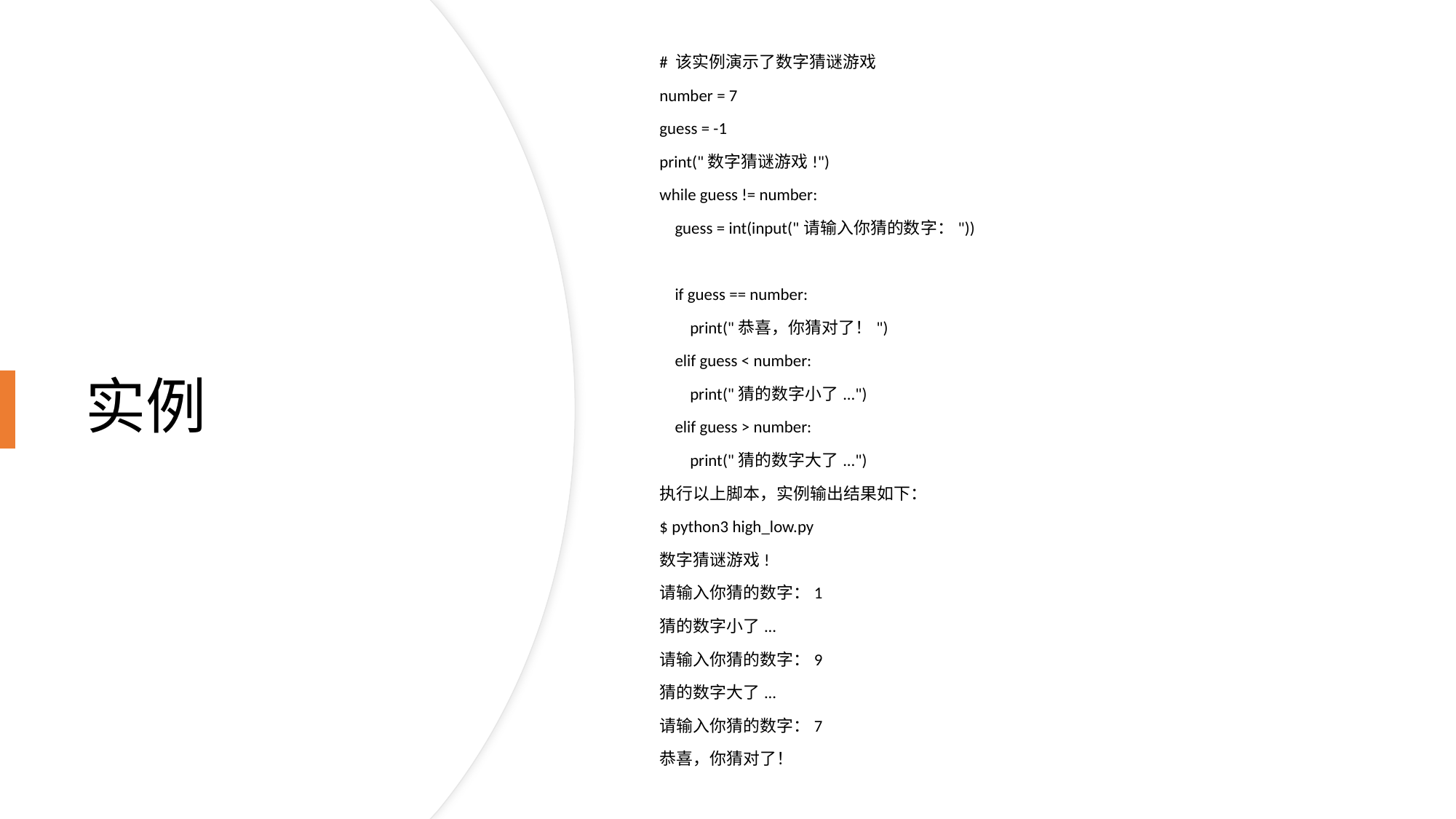

# 该实例演示了数字猜谜游戏
number = 7
guess = -1
print("数字猜谜游戏!")
while guess != number:
    guess = int(input("请输入你猜的数字："))

    if guess == number:
        print("恭喜，你猜对了！")
    elif guess < number:
        print("猜的数字小了...")
    elif guess > number:
        print("猜的数字大了...")
执行以上脚本，实例输出结果如下：
$ python3 high_low.py
数字猜谜游戏!
请输入你猜的数字：1
猜的数字小了...
请输入你猜的数字：9
猜的数字大了...
请输入你猜的数字：7
恭喜，你猜对了！
# 实例